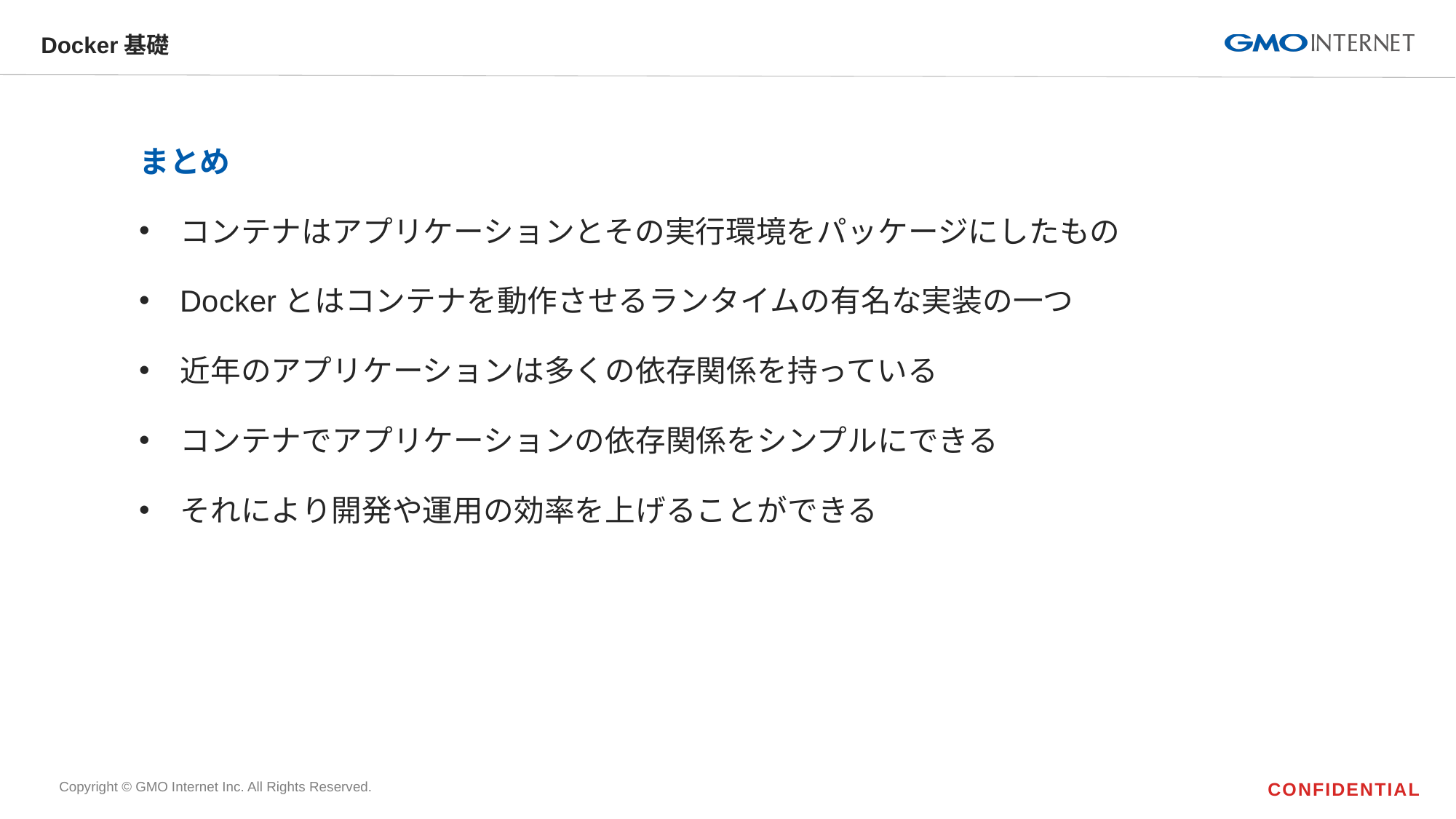

# Docker基礎
まとめ
コンテナはアプリケーションとその実行環境をパッケージにしたもの
Dockerとはコンテナを動作させるランタイムの有名な実装の一つ
近年のアプリケーションは多くの依存関係を持っている
コンテナでアプリケーションの依存関係をシンプルにできる
それにより開発や運用の効率を上げることができる